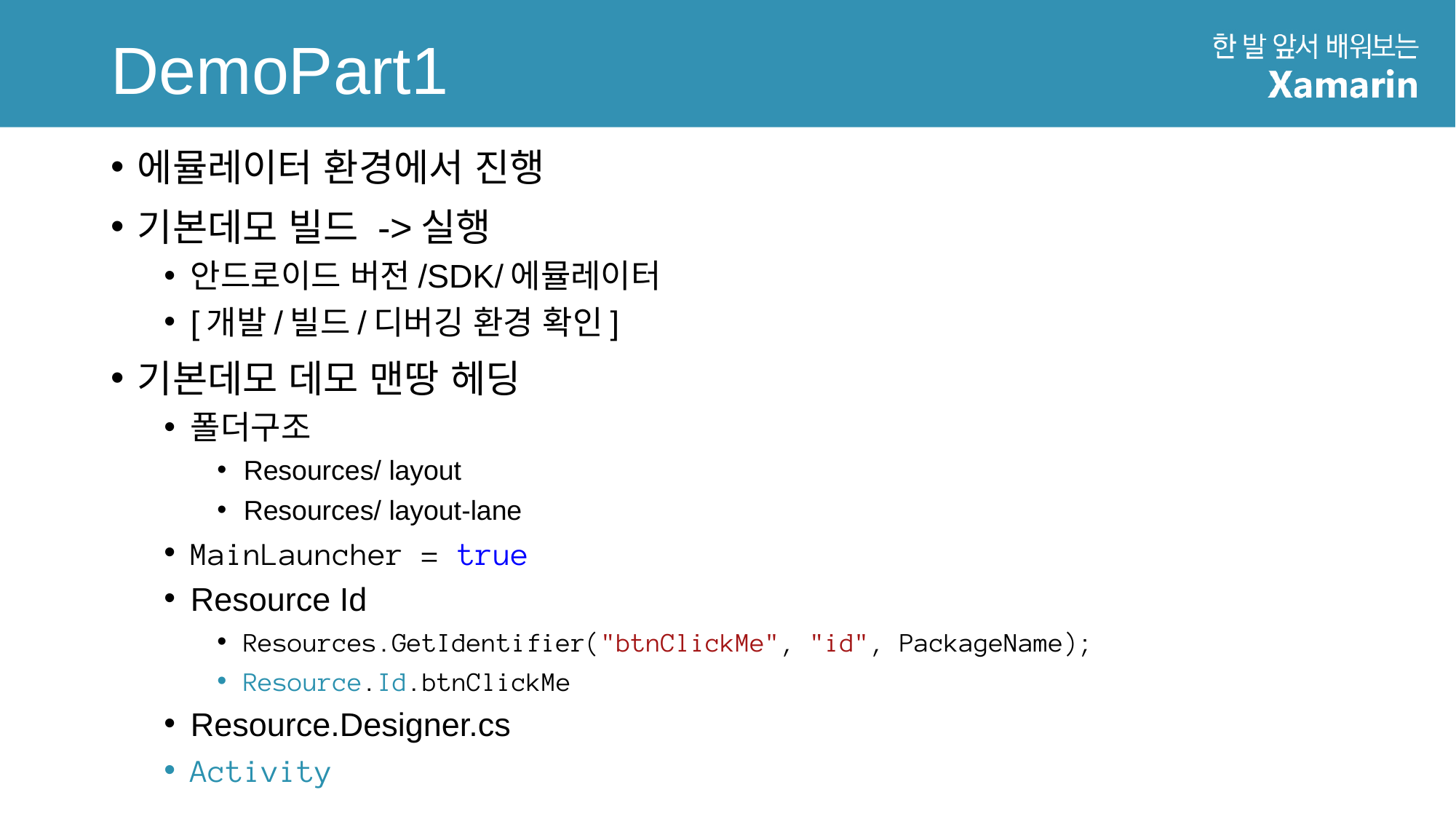

# DemoPart1
에뮬레이터 환경에서 진행
기본데모 빌드 ->실행
안드로이드 버전/SDK/에뮬레이터
[개발/빌드/디버깅 환경 확인]
기본데모 데모 맨땅 헤딩
폴더구조
Resources/ layout
Resources/ layout-lane
MainLauncher = true
Resource Id
Resources.GetIdentifier("btnClickMe", "id", PackageName);
Resource.Id.btnClickMe
Resource.Designer.cs
Activity